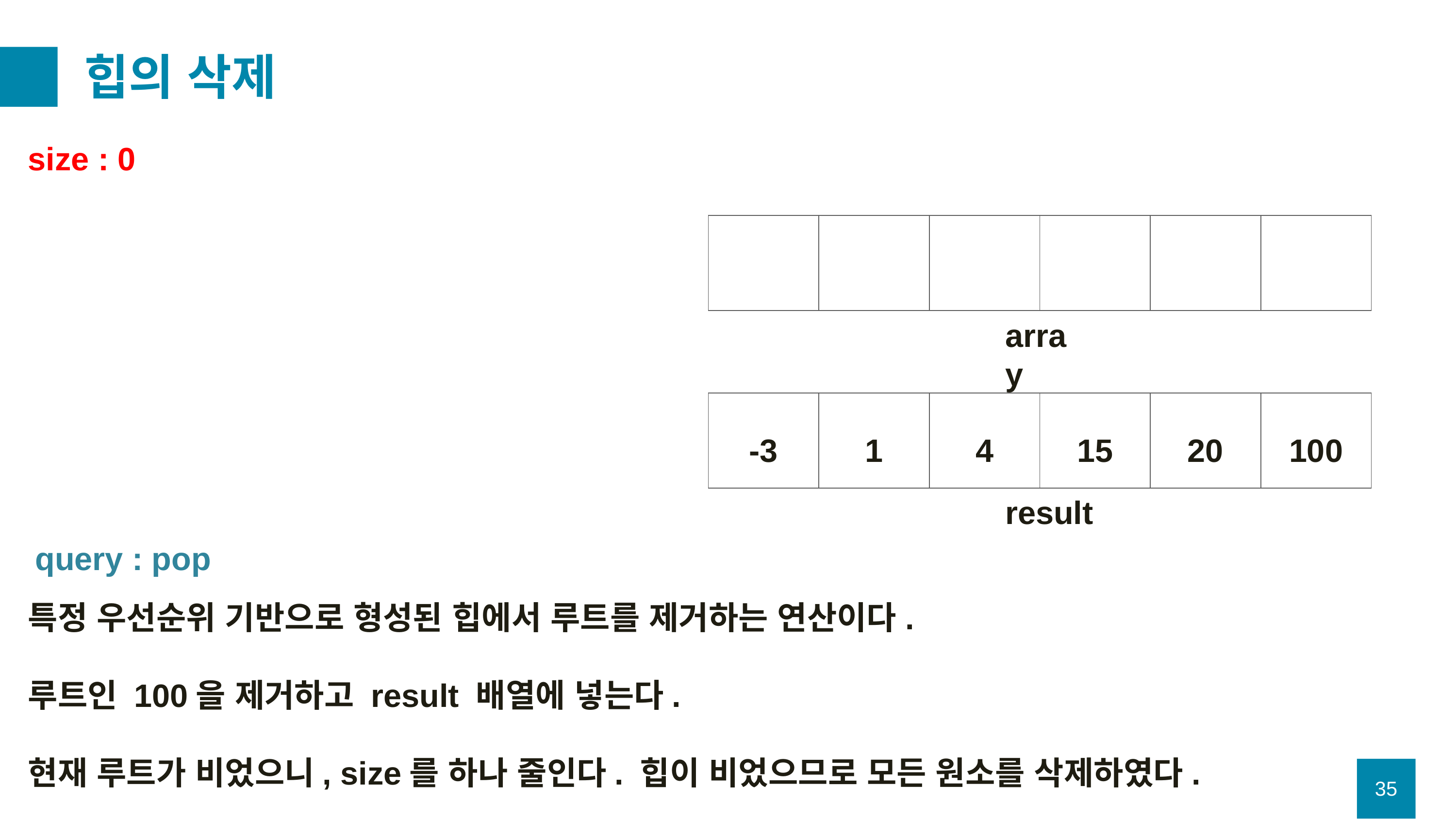

# 힙의 삭제
size : 0
|  |  |  |  |  |  |
| --- | --- | --- | --- | --- | --- |
array
| -3 | 1 | 4 | 15 | 20 | 100 |
| --- | --- | --- | --- | --- | --- |
result
query : pop
특정 우선순위 기반으로 형성된 힙에서 루트를 제거하는 연산이다.

루트인 100을 제거하고 result 배열에 넣는다.

현재 루트가 비었으니, size를 하나 줄인다. 힙이 비었으므로 모든 원소를 삭제하였다.
35